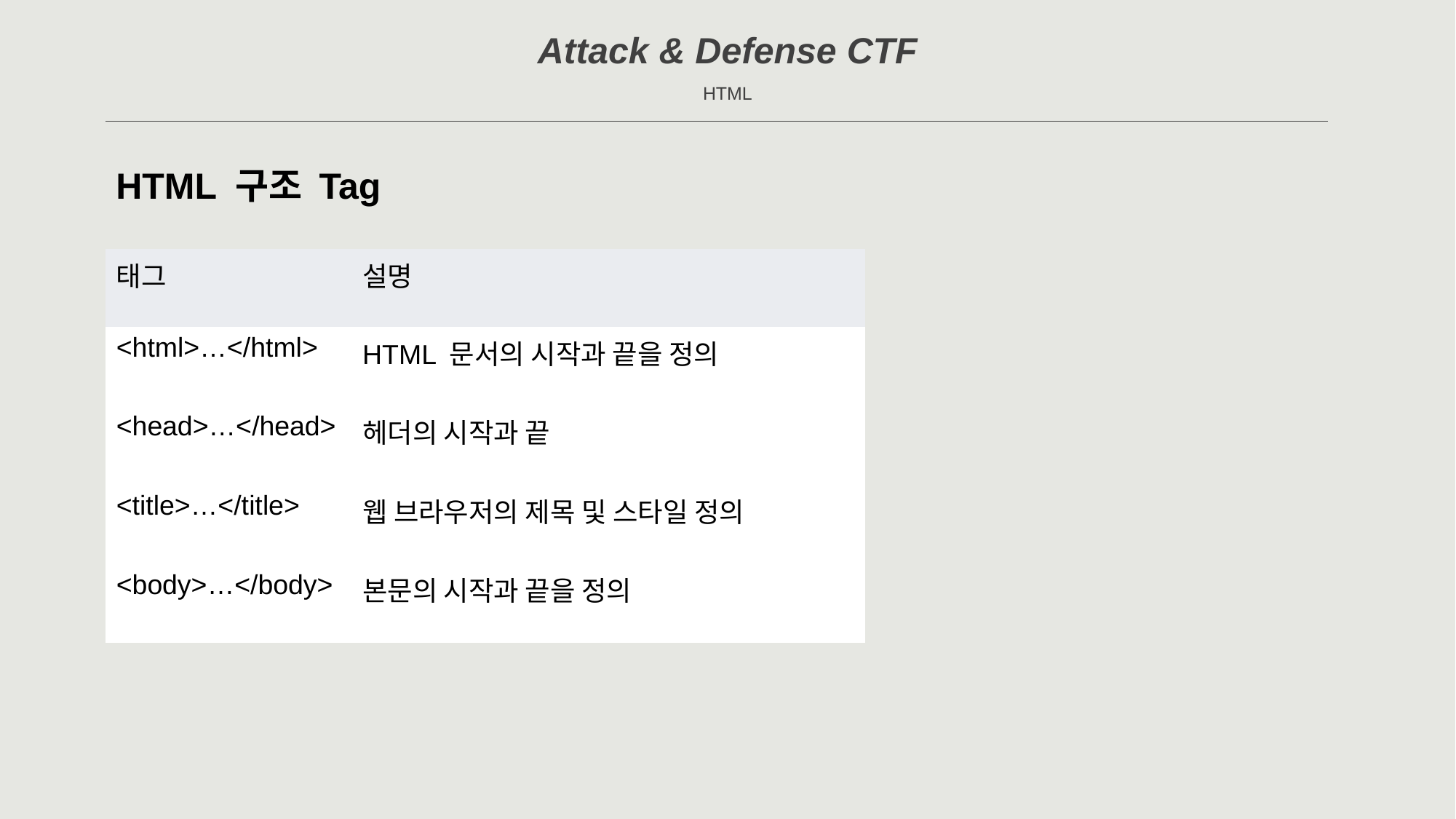

Attack & Defense CTF
HTML
HTML 구조 Tag
| 태그 | 설명 |
| --- | --- |
| <html>…</html> | HTML 문서의 시작과 끝을 정의 |
| <head>…</head> | 헤더의 시작과 끝 |
| <title>…</title> | 웹 브라우저의 제목 및 스타일 정의 |
| <body>…</body> | 본문의 시작과 끝을 정의 |